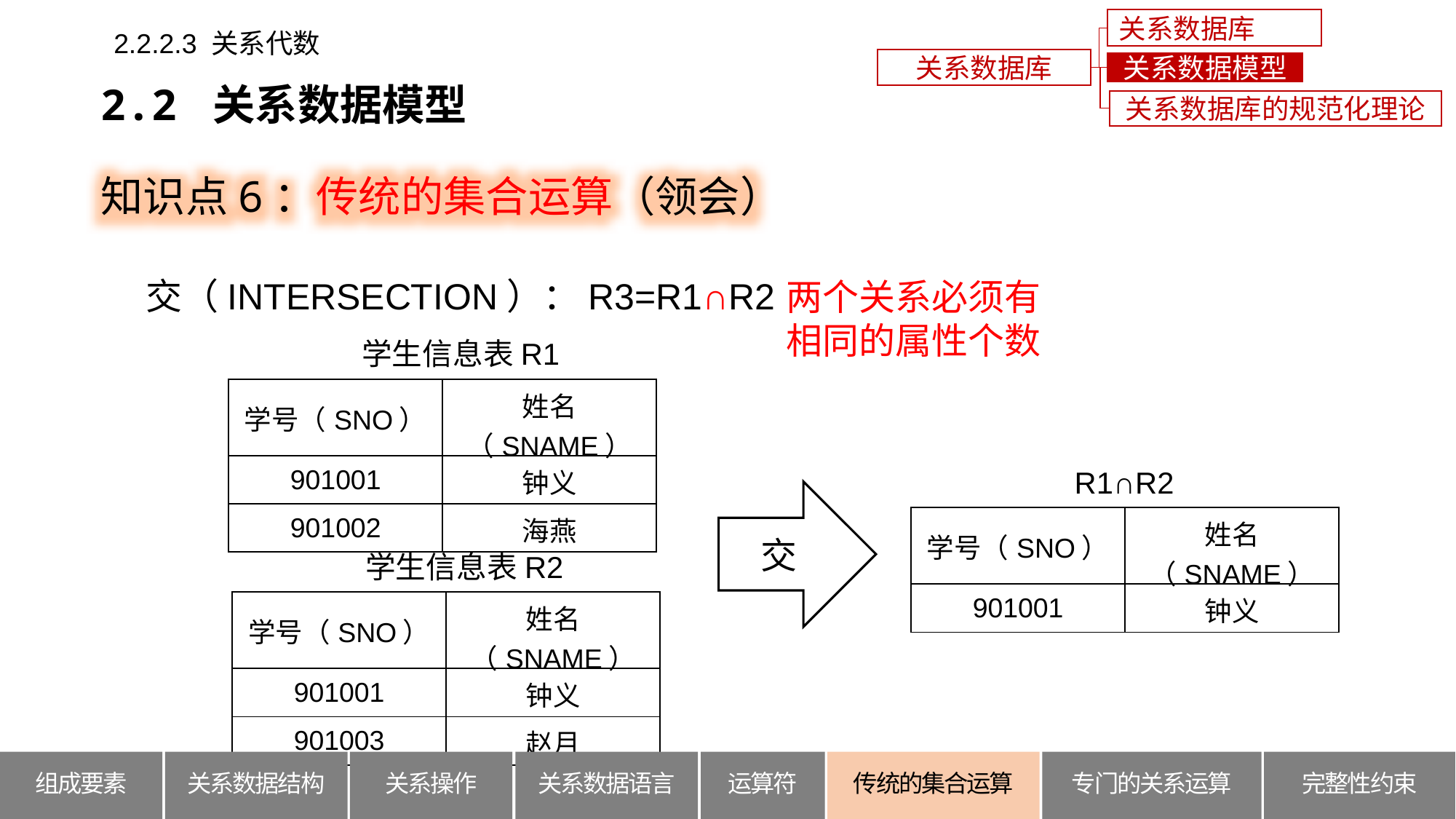

关系数据库概述
2.2.2.3 关系代数
关系数据库
关系数据模型
2.2 关系数据模型
关系数据库的规范化理论
知识点6：传统的集合运算（领会）
交（INTERSECTION）：R3=R1∩R2
两个关系必须有
相同的属性个数
学生信息表R1
| 学号（SNO） | 姓名（SNAME） |
| --- | --- |
| 901001 | 钟义 |
| 901002 | 海燕 |
R1∩R2
交
| 学号（SNO） | 姓名（SNAME） |
| --- | --- |
| 901001 | 钟义 |
学生信息表R2
| 学号（SNO） | 姓名（SNAME） |
| --- | --- |
| 901001 | 钟义 |
| 901003 | 赵月 |
关系数据结构
组成要素
关系操作
关系数据语言
运算符
传统的集合运算
专门的关系运算
完整性约束